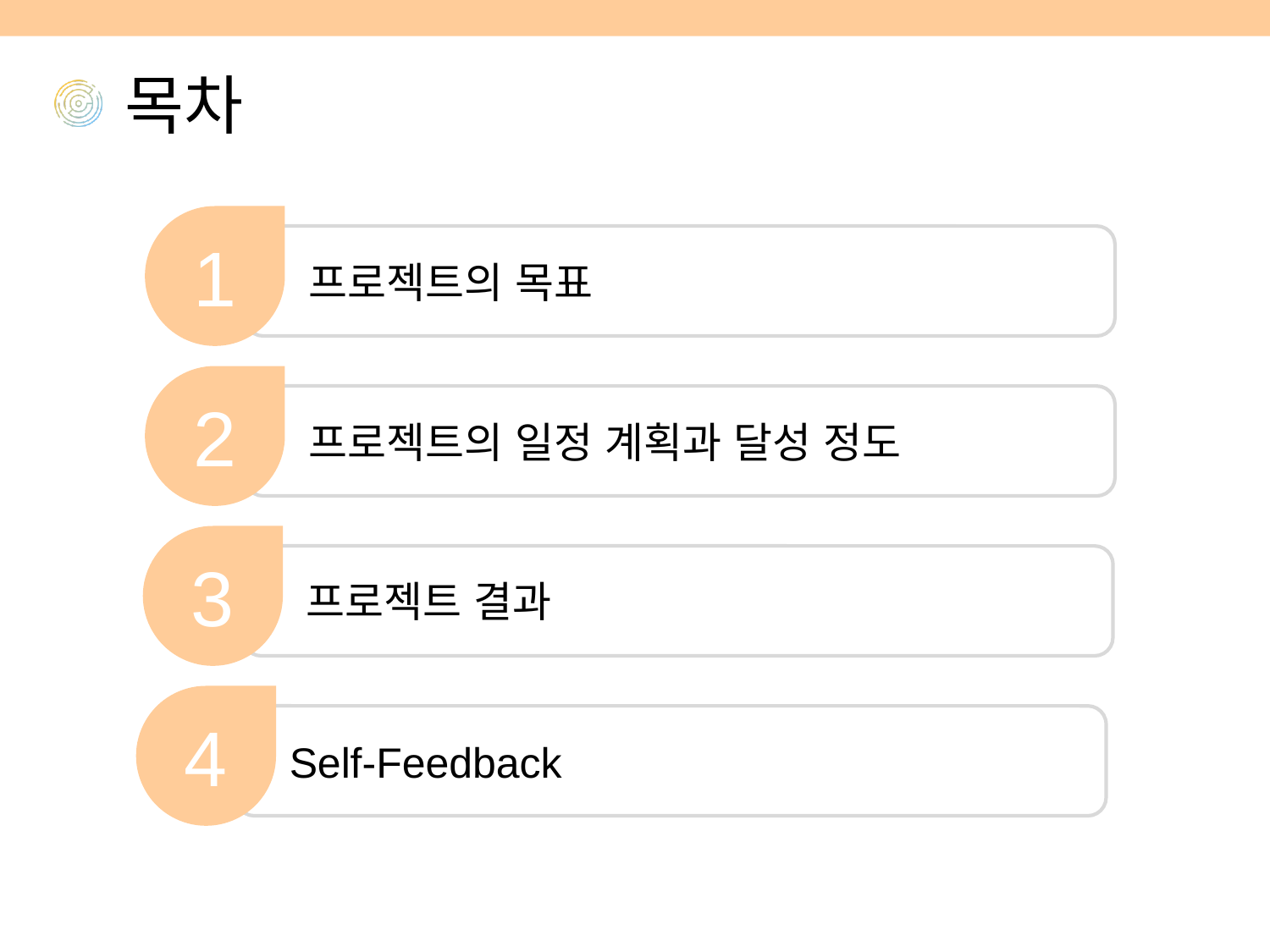

# 목차
1
   프로젝트의 목표
2
   프로젝트의 일정 계획과 달성 정도
3
   프로젝트 결과
4
   Self-Feedback